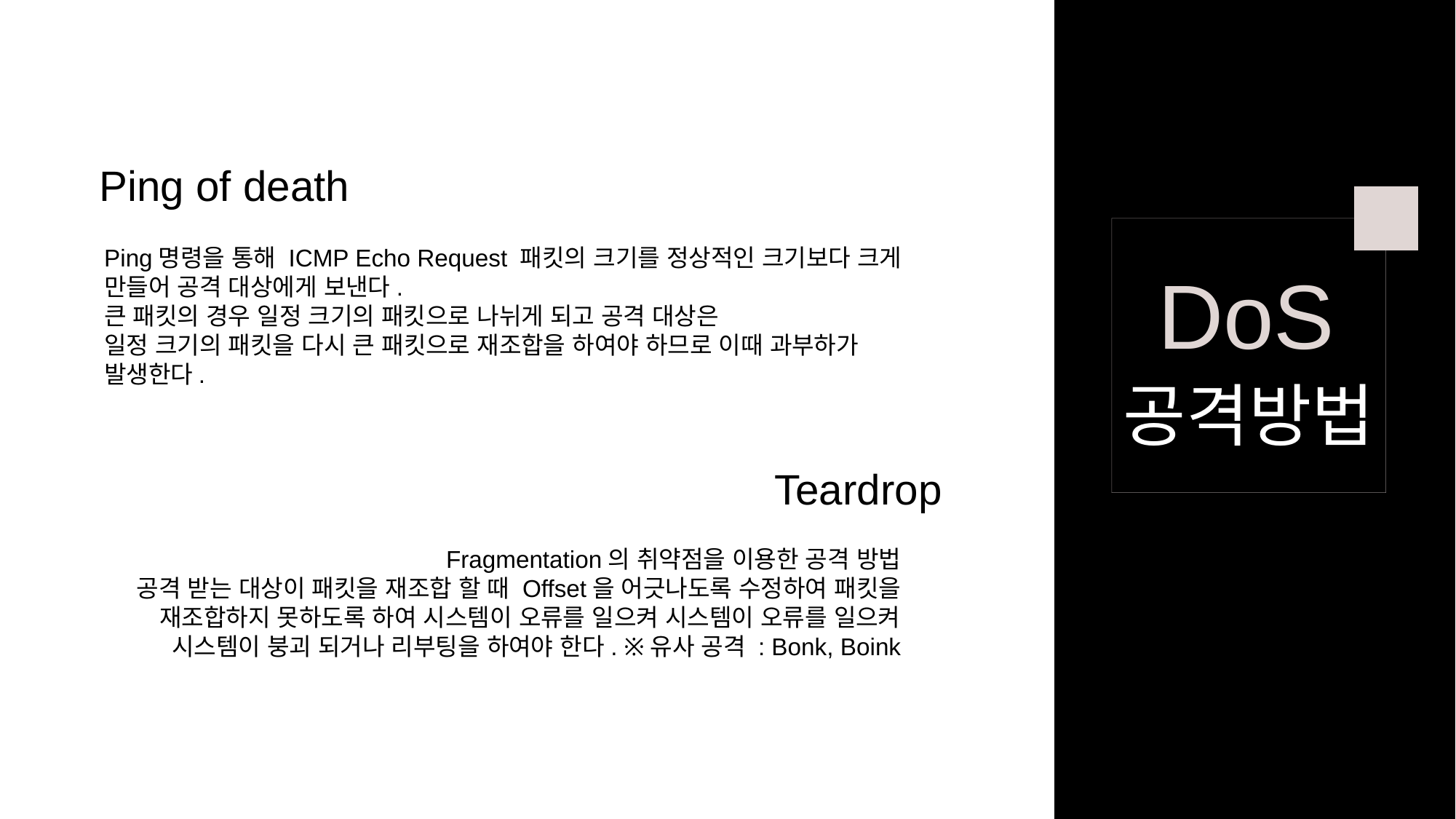

Ping of death

DoS
공격방법

Ping명령을 통해 ICMP Echo Request 패킷의 크기를 정상적인 크기보다 크게 만들어 공격 대상에게 보낸다.
큰 패킷의 경우 일정 크기의 패킷으로 나뉘게 되고 공격 대상은
일정 크기의 패킷을 다시 큰 패킷으로 재조합을 하여야 하므로 이때 과부하가 발생한다.
Teardrop
Fragmentation의 취약점을 이용한 공격 방법
공격 받는 대상이 패킷을 재조합 할 때 Offset을 어긋나도록 수정하여 패킷을
재조합하지 못하도록 하여 시스템이 오류를 일으켜 시스템이 오류를 일으켜
시스템이 붕괴 되거나 리부팅을 하여야 한다. ※유사 공격 : Bonk, Boink